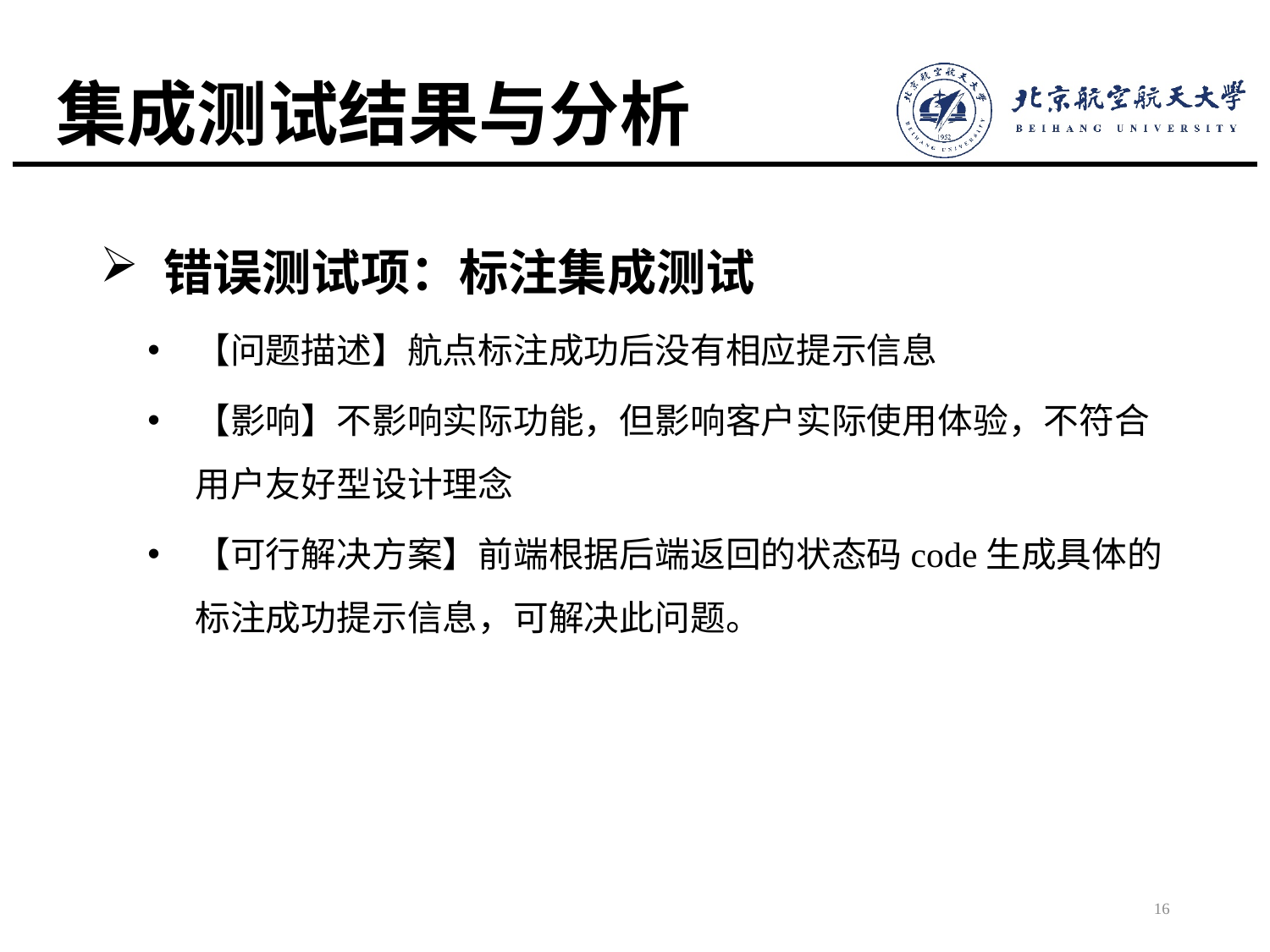

# 集成测试结果与分析
错误测试项：标注集成测试
【问题描述】航点标注成功后没有相应提示信息
【影响】不影响实际功能，但影响客户实际使用体验，不符合用户友好型设计理念
【可行解决方案】前端根据后端返回的状态码code生成具体的标注成功提示信息，可解决此问题。
16